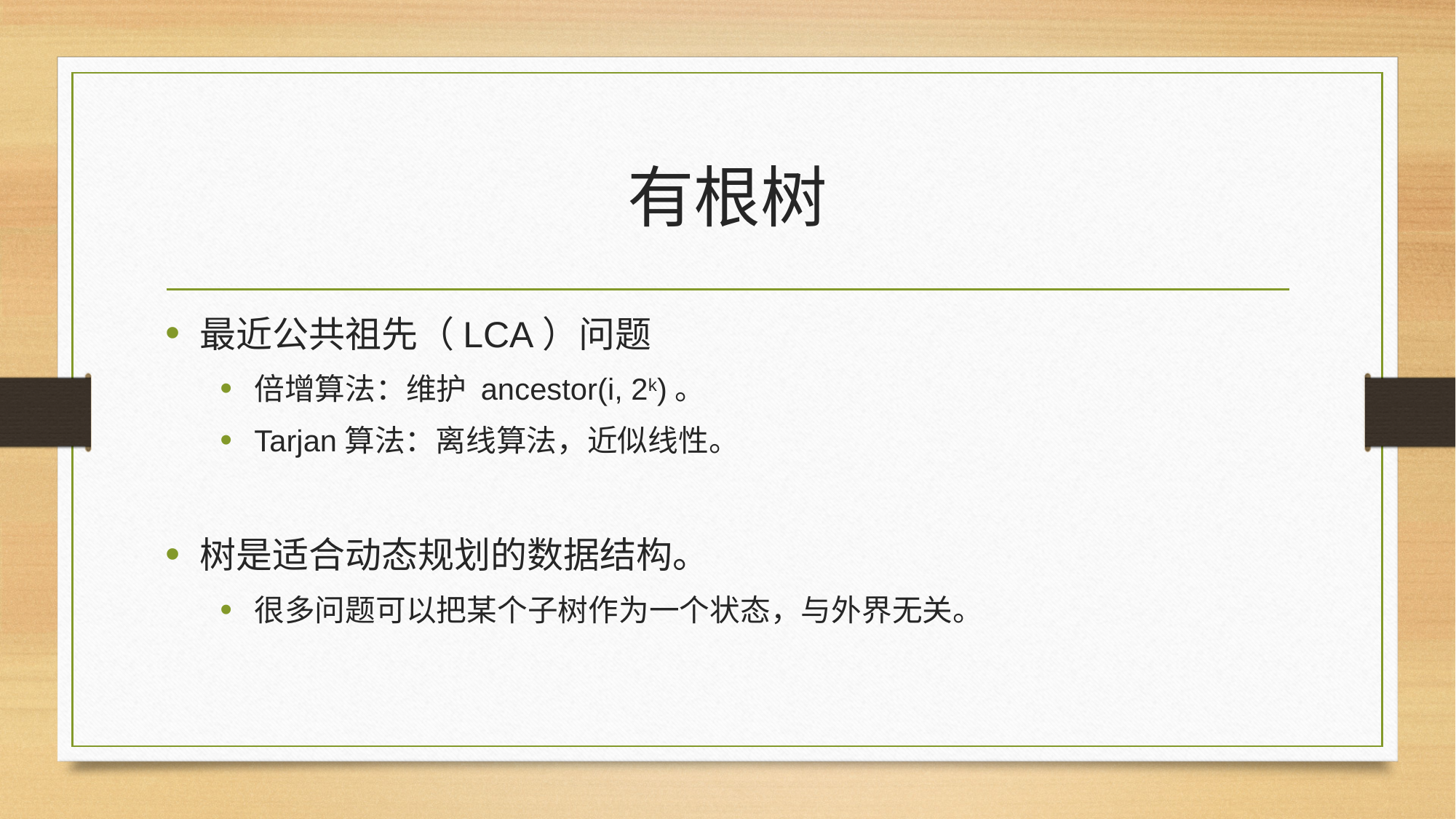

# 有根树
最近公共祖先（LCA）问题
倍增算法：维护 ancestor(i, 2k)。
Tarjan算法：离线算法，近似线性。

树是适合动态规划的数据结构。
很多问题可以把某个子树作为一个状态，与外界无关。